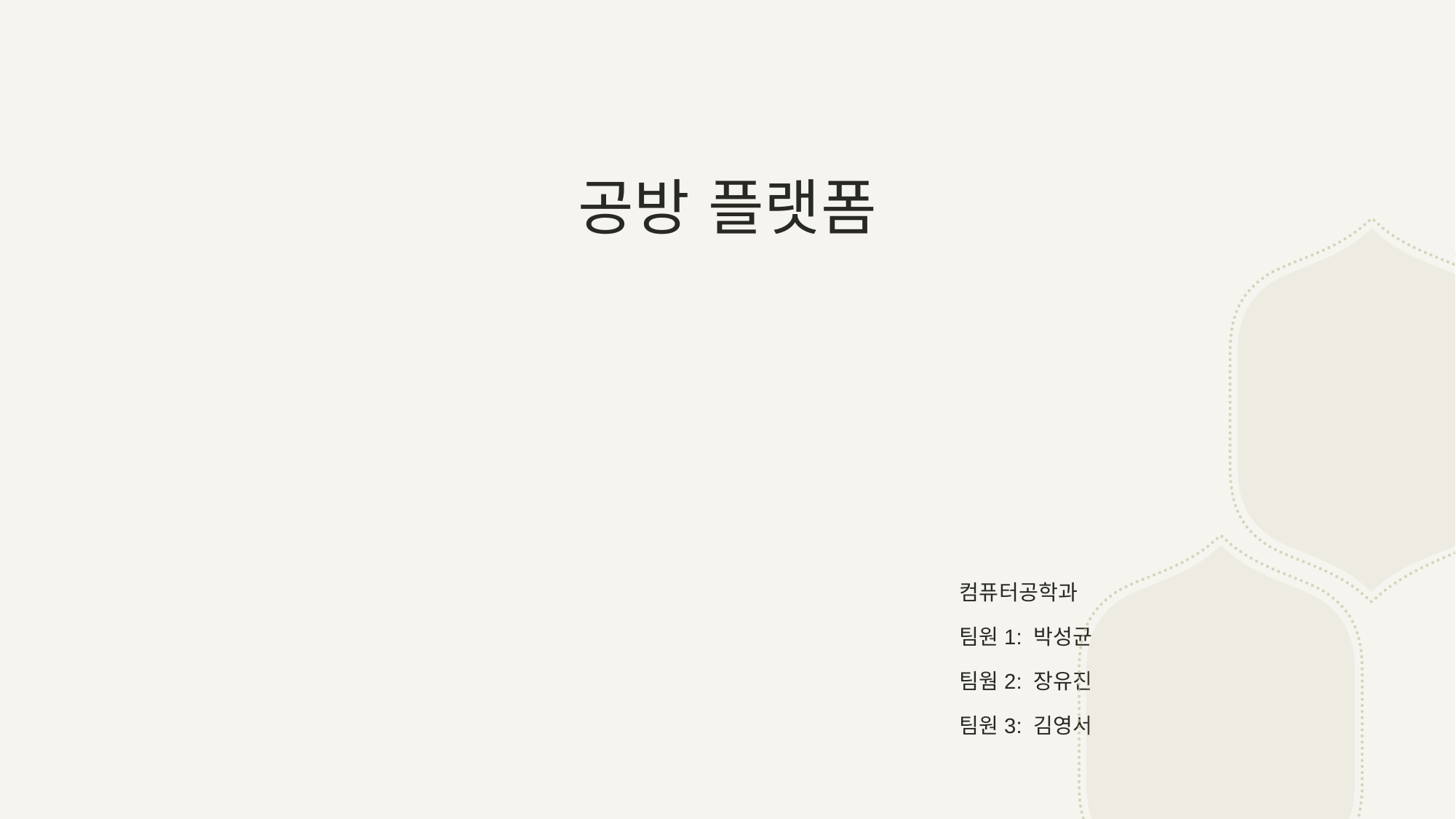

# 공방 플랫폼

컴퓨터공학과
팀원1: 박성균
팀웜2: 장유진
팀원3: 김영서